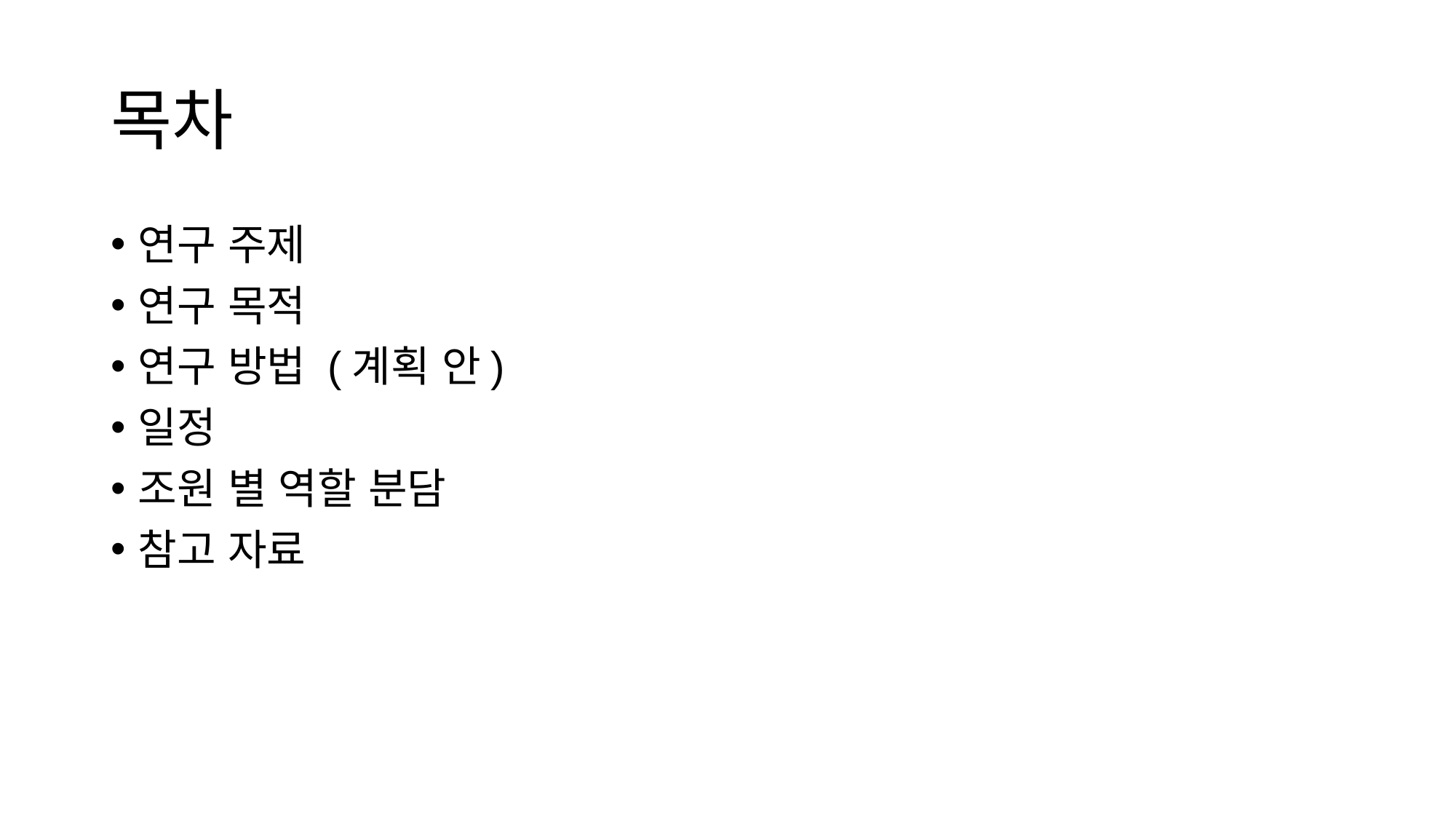

# 목차
연구 주제
연구 목적
연구 방법 (계획 안)
일정
조원 별 역할 분담
참고 자료